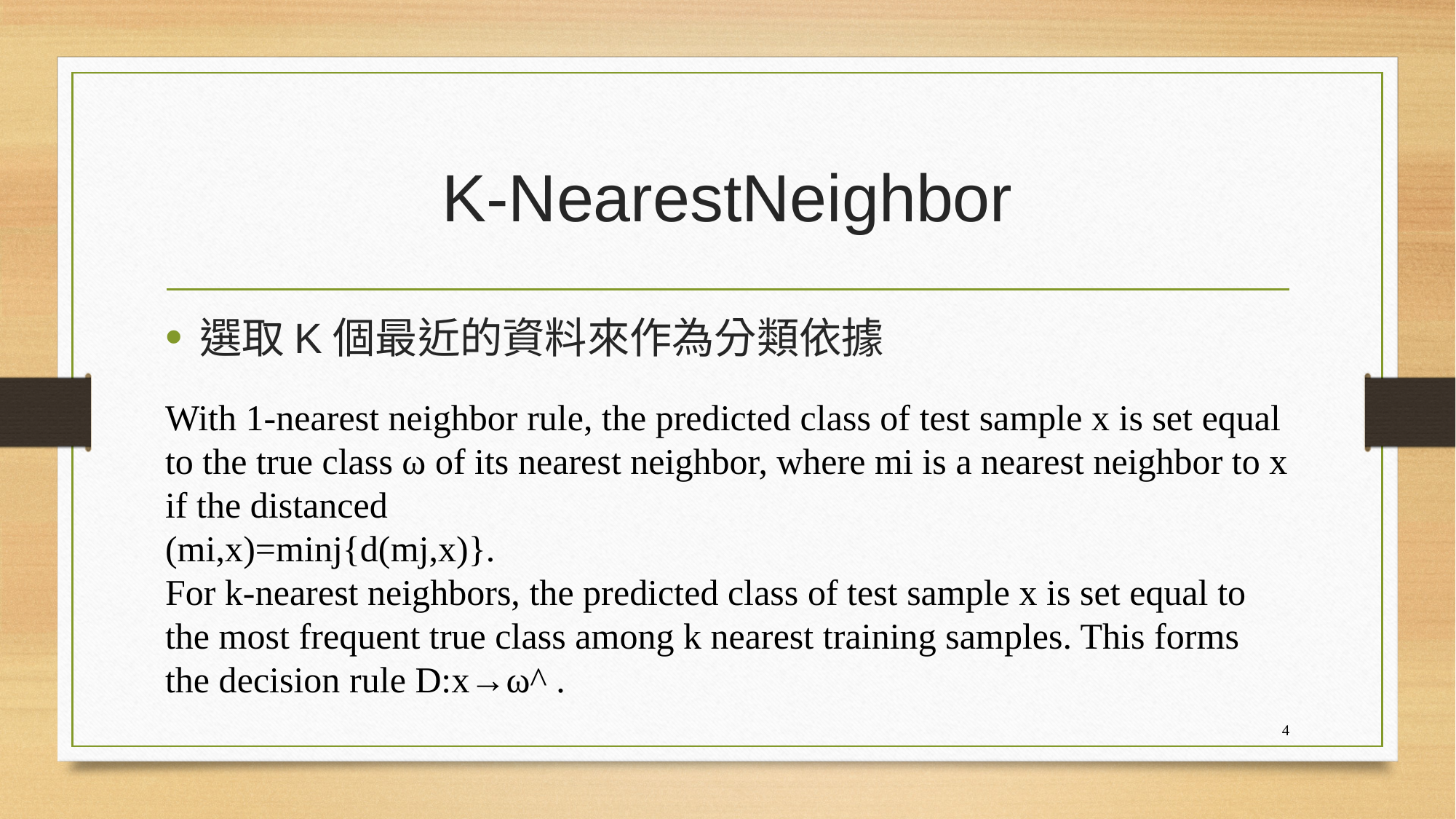

# K-NearestNeighbor
選取K個最近的資料來作為分類依據

With 1-nearest neighbor rule, the predicted class of test sample x is set equal to the true class ω of its nearest neighbor, where mi is a nearest neighbor to x if the distanced
(mi,x)=minj{d(mj,x)}.
For k-nearest neighbors, the predicted class of test sample x is set equal to the most frequent true class among k nearest training samples. This forms the decision rule D:x→ω^ .
4